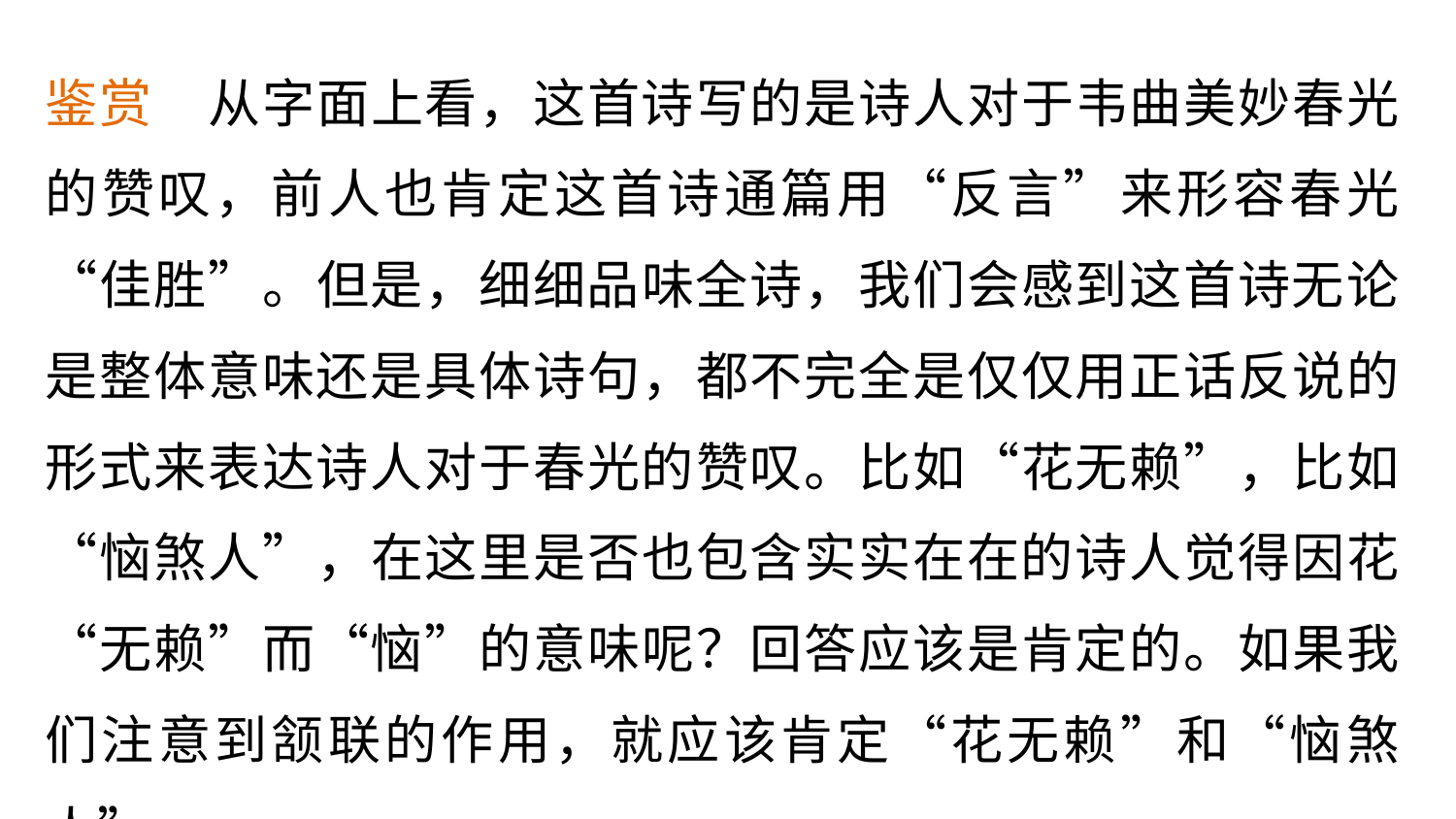

鉴赏　从字面上看，这首诗写的是诗人对于韦曲美妙春光的赞叹，前人也肯定这首诗通篇用“反言”来形容春光“佳胜”。但是，细细品味全诗，我们会感到这首诗无论是整体意味还是具体诗句，都不完全是仅仅用正话反说的形式来表达诗人对于春光的赞叹。比如“花无赖”，比如“恼煞人”，在这里是否也包含实实在在的诗人觉得因花“无赖”而“恼”的意味呢？回答应该是肯定的。如果我们注意到颔联的作用，就应该肯定“花无赖”和“恼煞人”